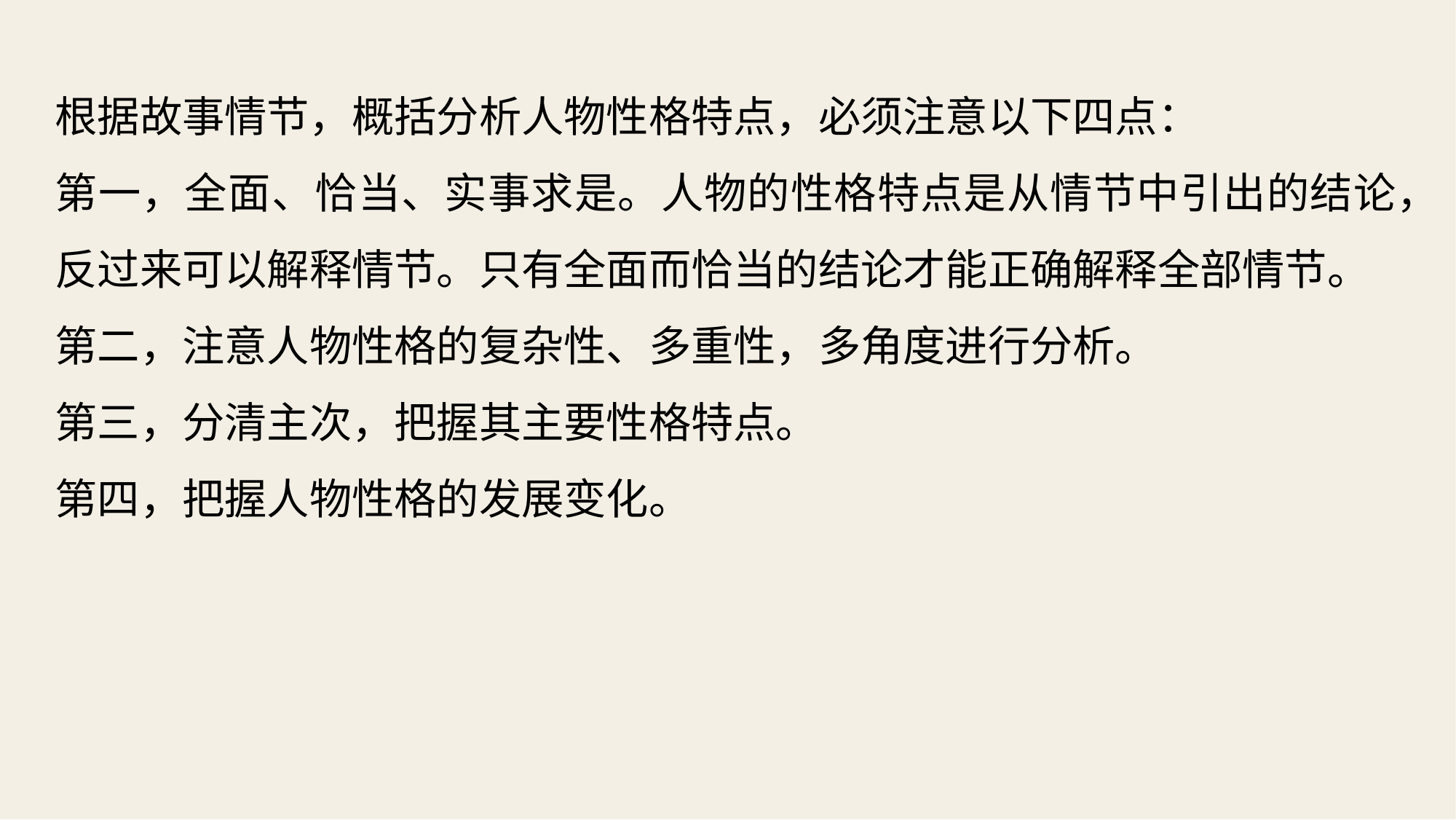

根据故事情节，概括分析人物性格特点，必须注意以下四点：
第一，全面、恰当、实事求是。人物的性格特点是从情节中引出的结论，反过来可以解释情节。只有全面而恰当的结论才能正确解释全部情节。
第二，注意人物性格的复杂性、多重性，多角度进行分析。
第三，分清主次，把握其主要性格特点。
第四，把握人物性格的发展变化。